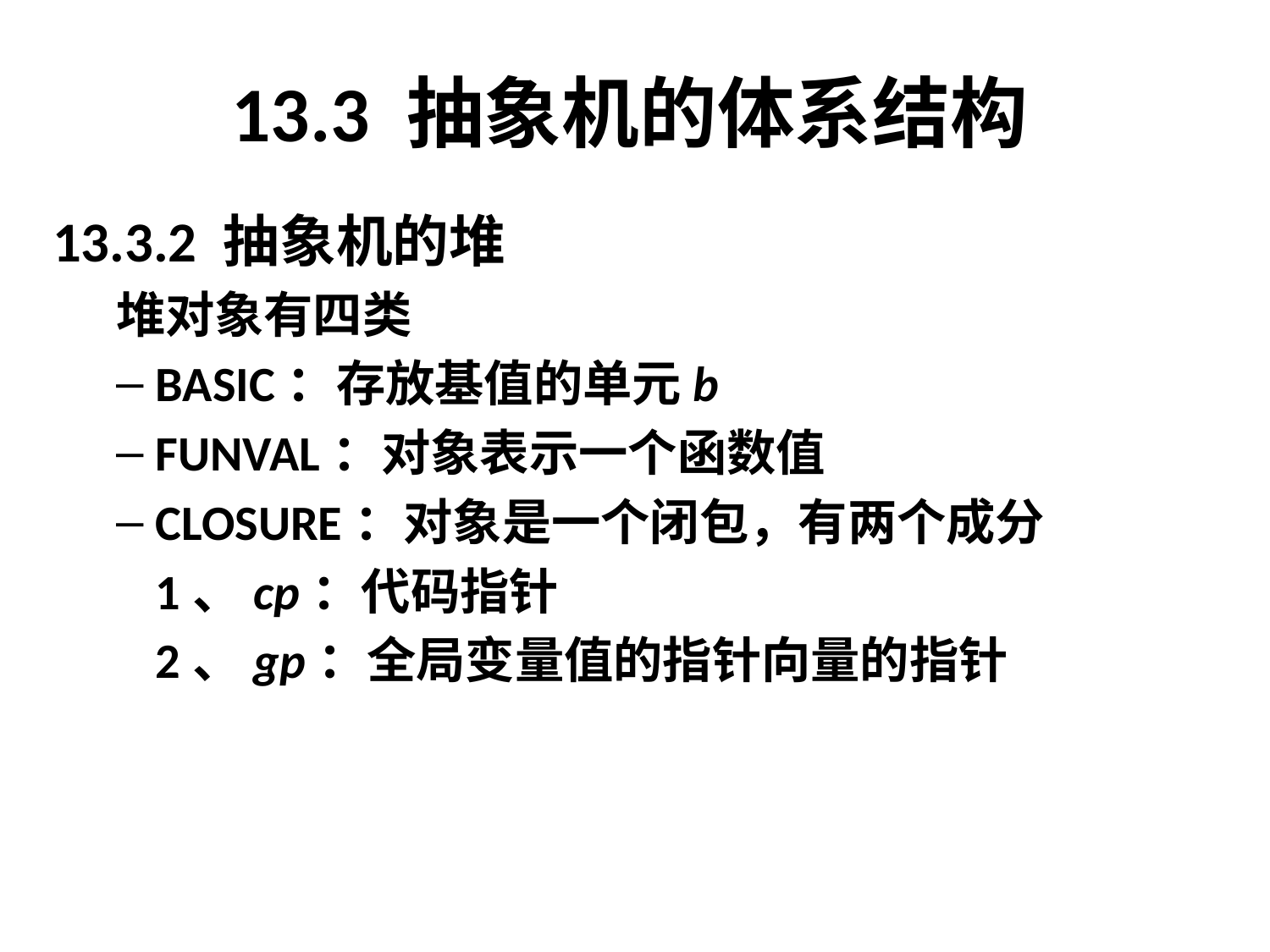

# 13.3 抽象机的体系结构
13.3.2 抽象机的堆
堆对象有四类
BASIC：存放基值的单元b
FUNVAL：对象表示一个函数值
CLOSURE：对象是一个闭包，有两个成分
	1、cp：代码指针
	2、gp：全局变量值的指针向量的指针